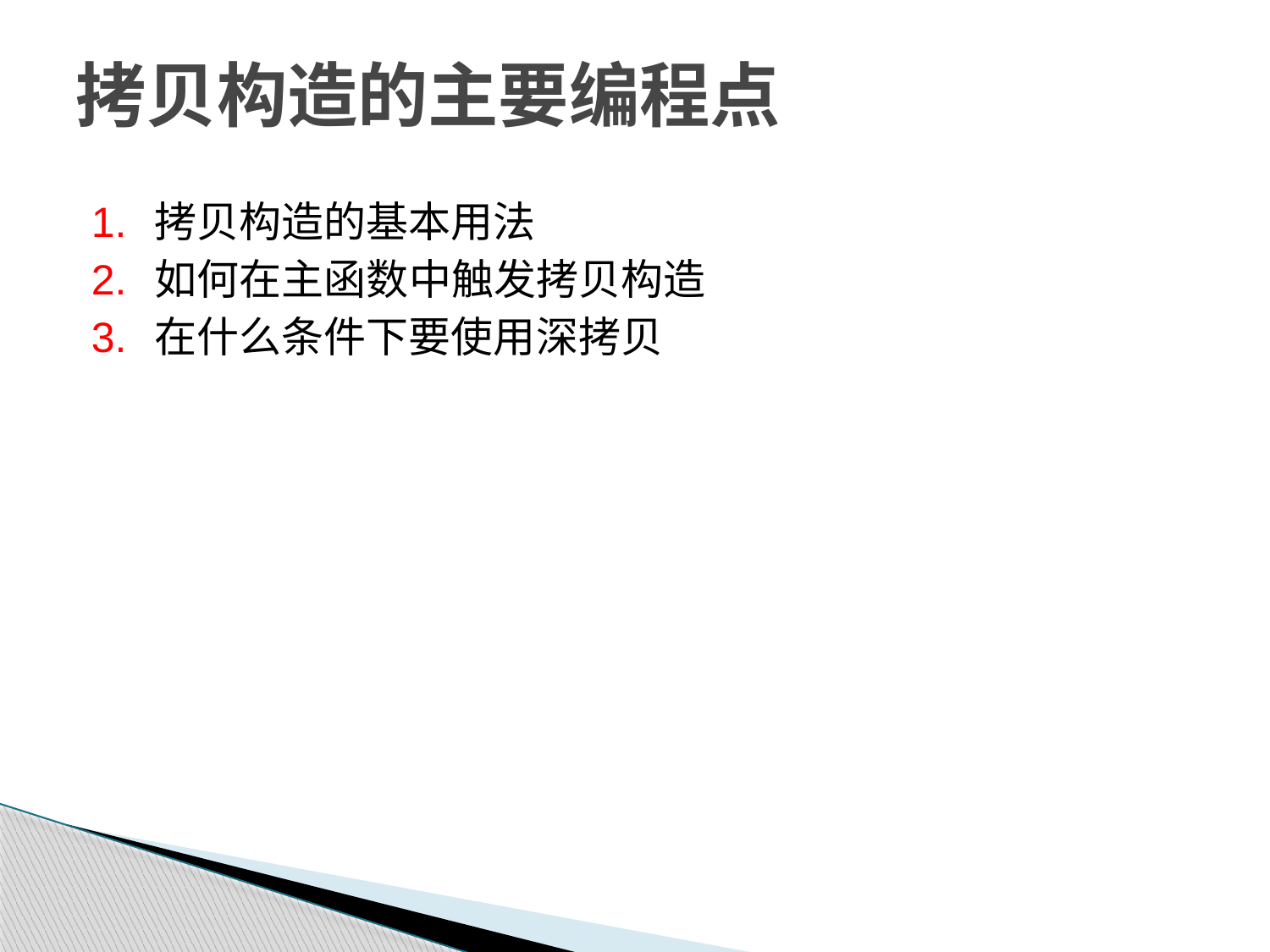

# 拷贝构造的主要编程点
拷贝构造的基本用法
如何在主函数中触发拷贝构造
在什么条件下要使用深拷贝